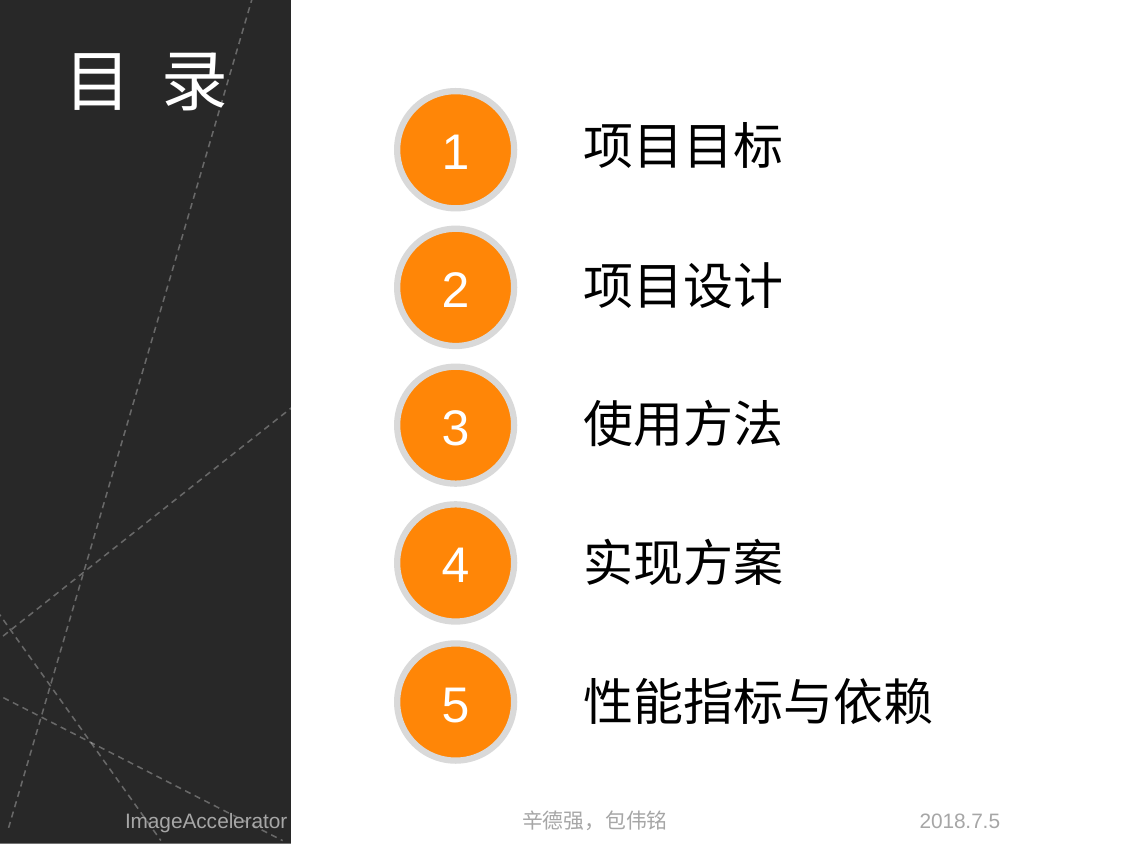

目  录
1
项目目标
2
项目设计
3
使用方法
4
实现方案
5
性能指标与依赖
ImageAccelerator                                        辛德强，包伟铭                                                    2018.7.5